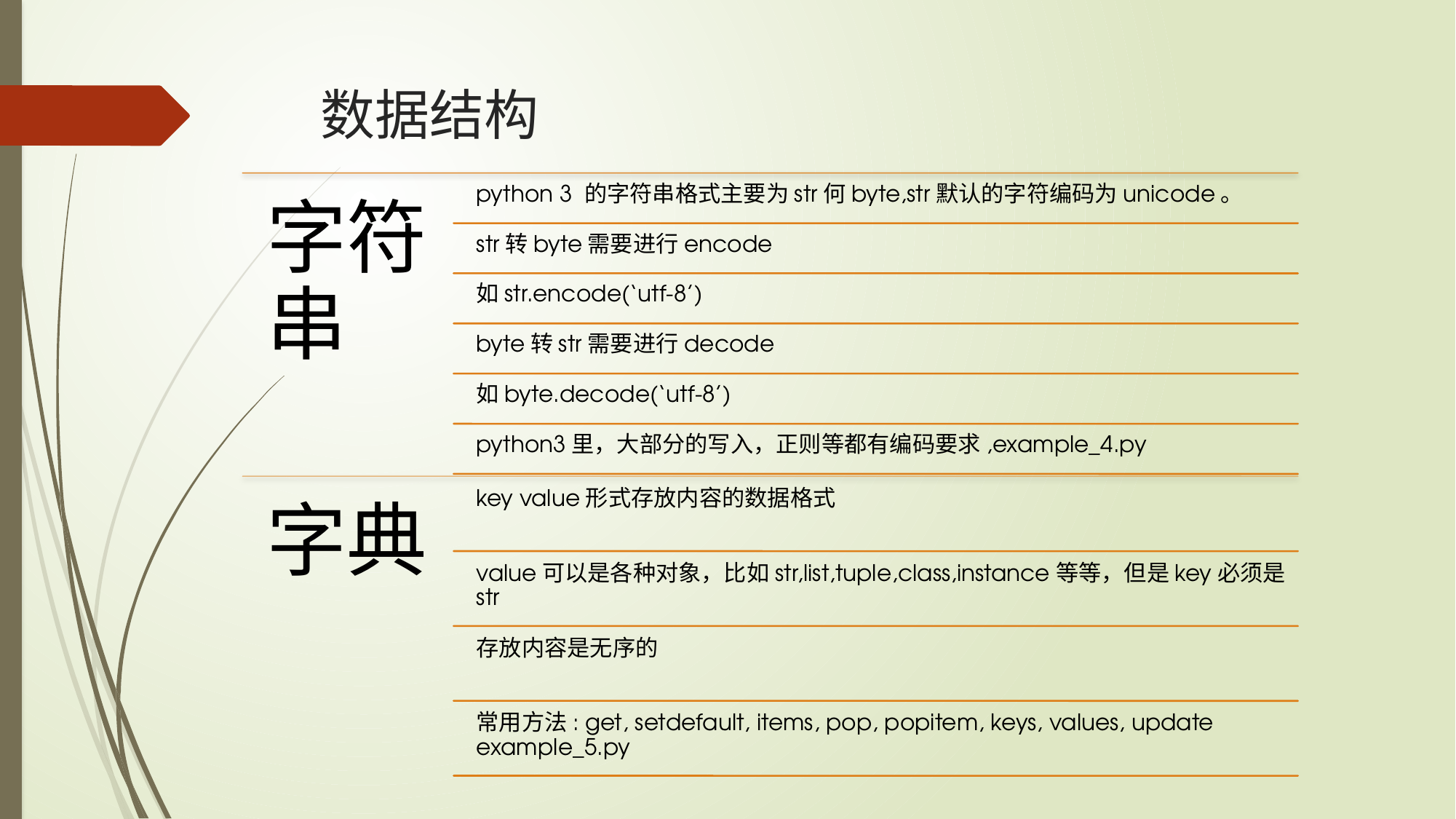

# 数据结构
字符串
python 3 的字符串格式主要为str何byte,str默认的字符编码为unicode。
str转byte需要进行encode
如str.encode(‘utf-8’)
byte转str需要进行decode
如byte.decode(‘utf-8’)
python3里，大部分的写入，正则等都有编码要求,example_4.py
字典
key value形式存放内容的数据格式
value可以是各种对象，比如str,list,tuple,class,instance等等，但是key必须是str
存放内容是无序的
常用方法: get, setdefault, items, pop, popitem, keys, values, update   example_5.py